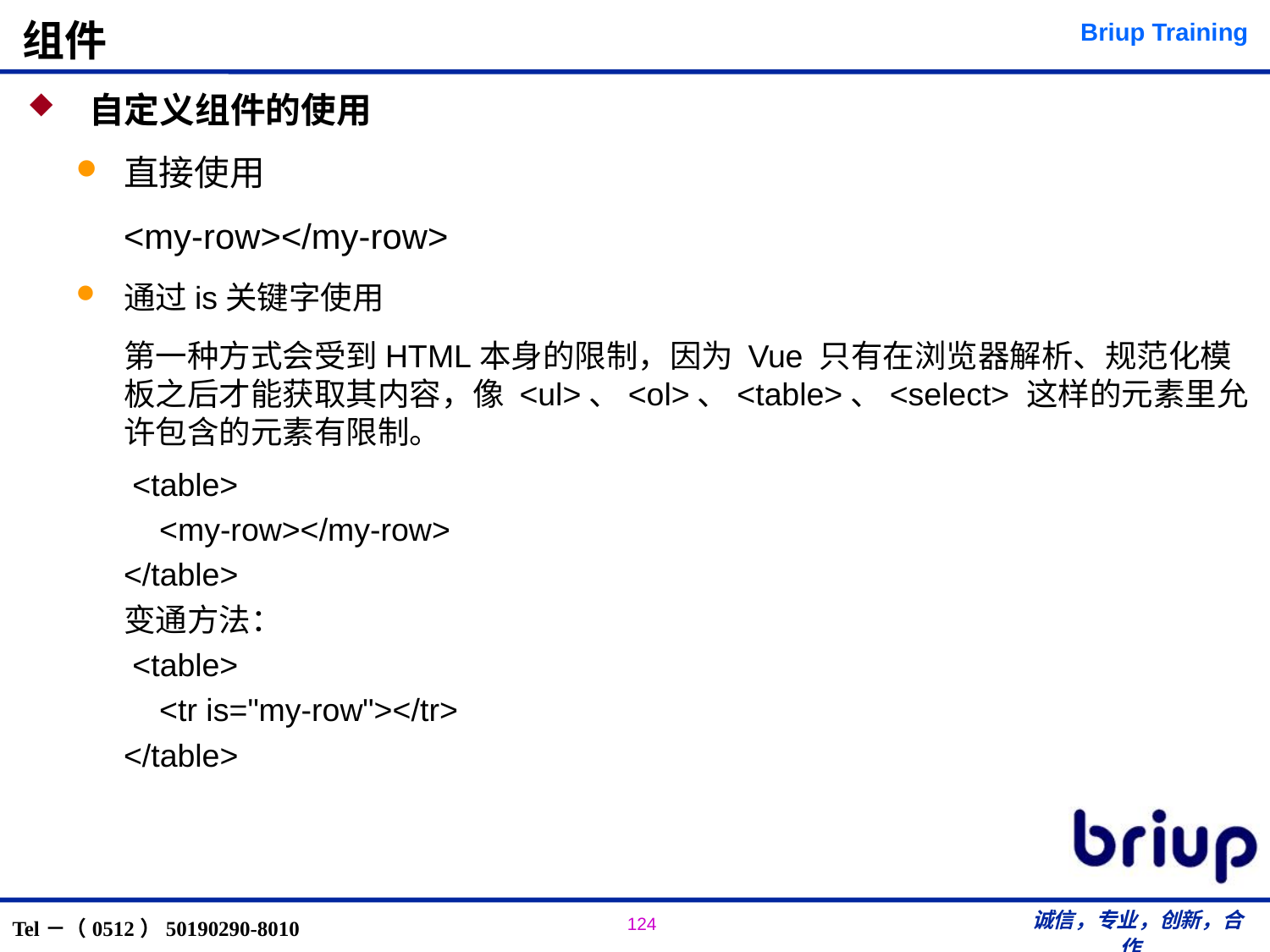

自定义组件的使用
直接使用
	<my-row></my-row>
通过is关键字使用
	第一种方式会受到HTML本身的限制，因为 Vue 只有在浏览器解析、规范化模板之后才能获取其内容，像 <ul>、<ol>、<table>、<select> 这样的元素里允许包含的元素有限制。
	 <table>
	    <my-row></my-row>
	</table>
	变通方法：
	 <table>
	    <tr is="my-row"></tr>
	</table>

# 组件